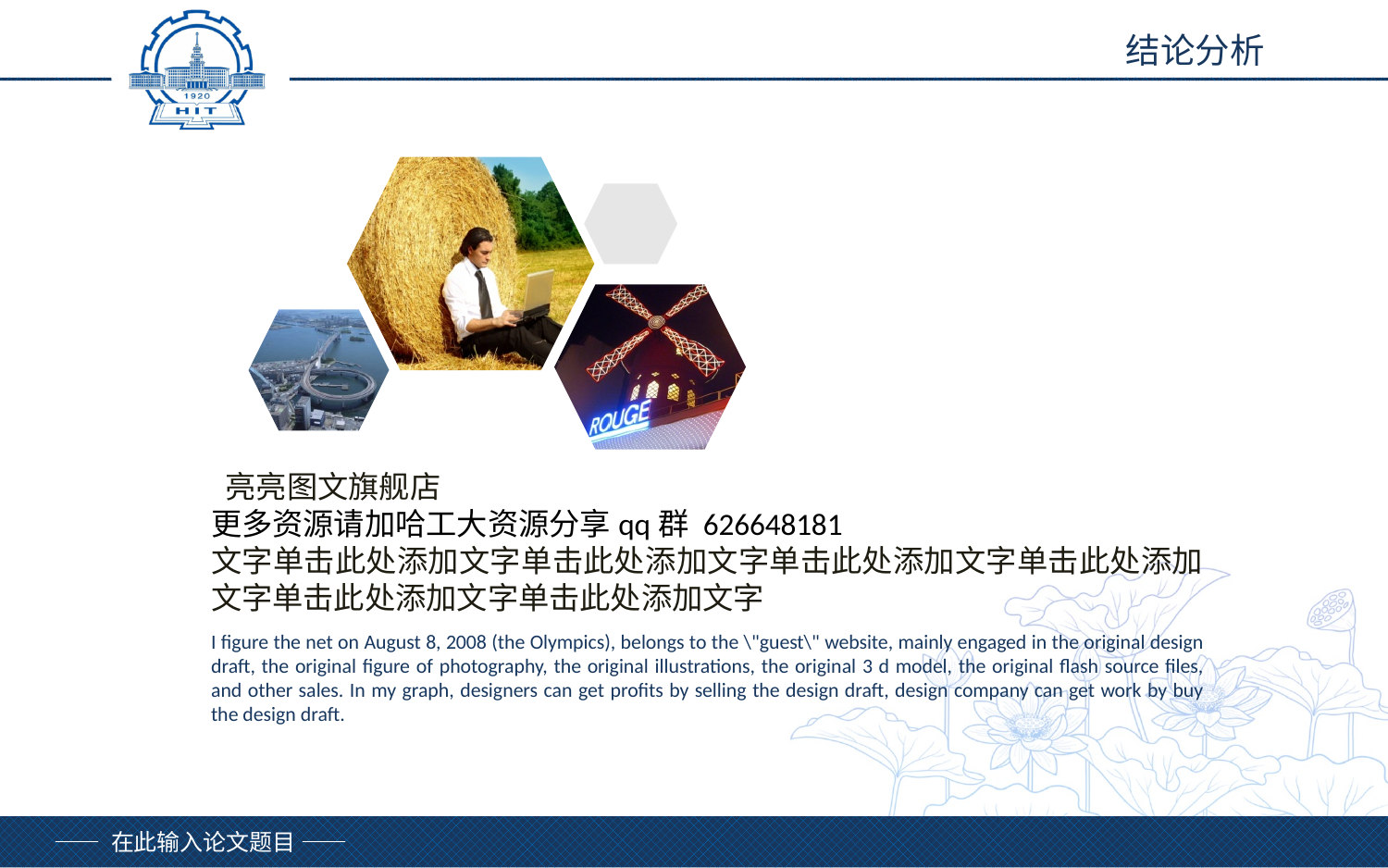

结论分析

 亮亮图文旗舰店
更多资源请加哈工大资源分享qq群 626648181
文字单击此处添加文字单击此处添加文字单击此处添加文字单击此处添加文字单击此处添加文字单击此处添加文字
I figure the net on August 8, 2008 (the Olympics), belongs to the \"guest\" website, mainly engaged in the original design draft, the original figure of photography, the original illustrations, the original 3 d model, the original flash source files, and other sales. In my graph, designers can get profits by selling the design draft, design company can get work by buy the design draft.